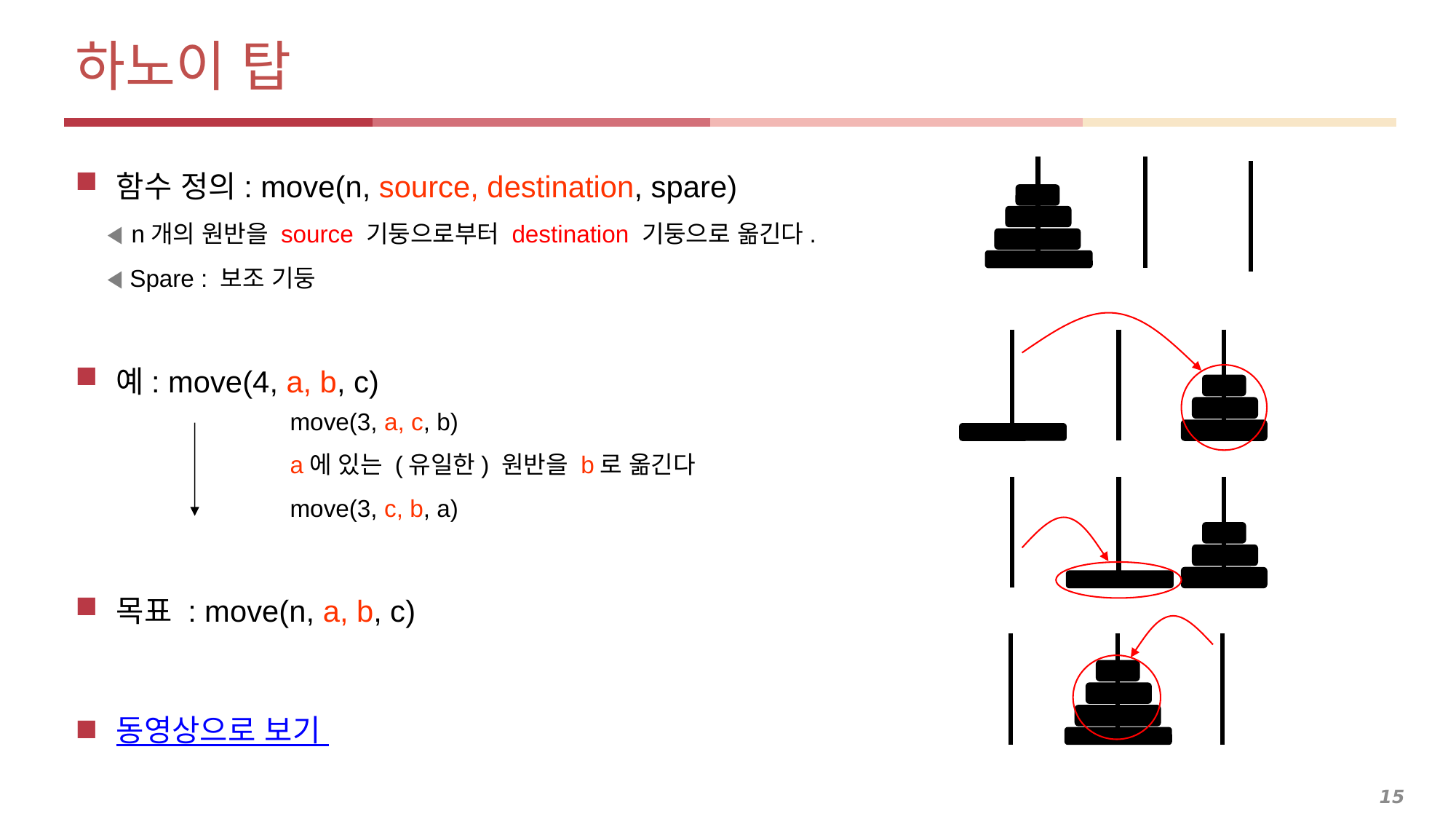

# 하노이 탑
함수 정의: move(n, source, destination, spare)
◀ n개의 원반을 source 기둥으로부터 destination 기둥으로 옮긴다.
◀ Spare : 보조 기둥

예: move(4, a, b, c)
	   move(3, a, c, b)
	   a에 있는 (유일한) 원반을 b로 옮긴다
	   move(3, c, b, a)

목표 : move(n, a, b, c)

동영상으로 보기